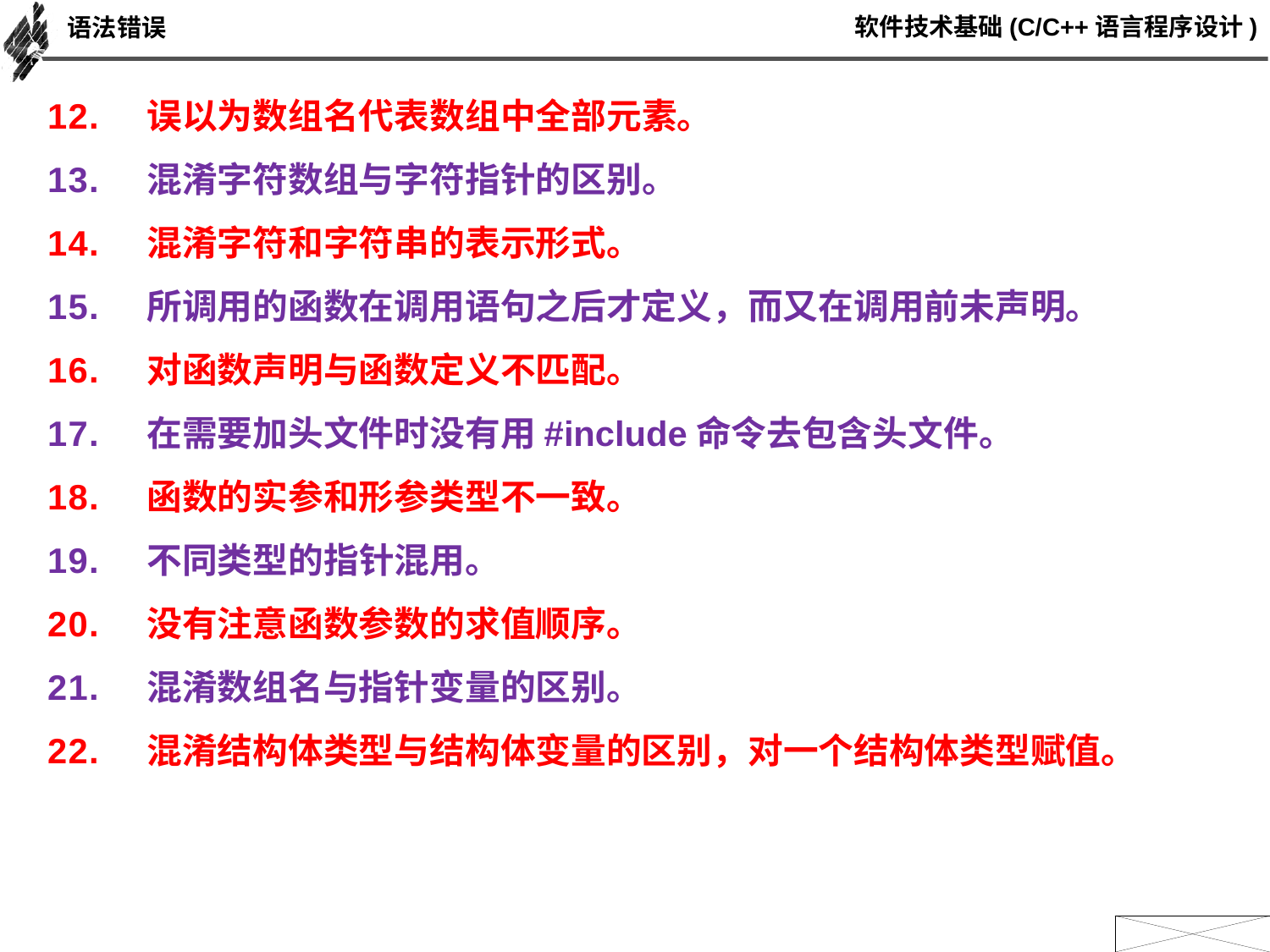

语法错误
  误以为数组名代表数组中全部元素。
  混淆字符数组与字符指针的区别。
  混淆字符和字符串的表示形式。
  所调用的函数在调用语句之后才定义，而又在调用前未声明。
  对函数声明与函数定义不匹配。
  在需要加头文件时没有用#include命令去包含头文件。
  函数的实参和形参类型不一致。
  不同类型的指针混用。
  没有注意函数参数的求值顺序。
  混淆数组名与指针变量的区别。
  混淆结构体类型与结构体变量的区别，对一个结构体类型赋值。